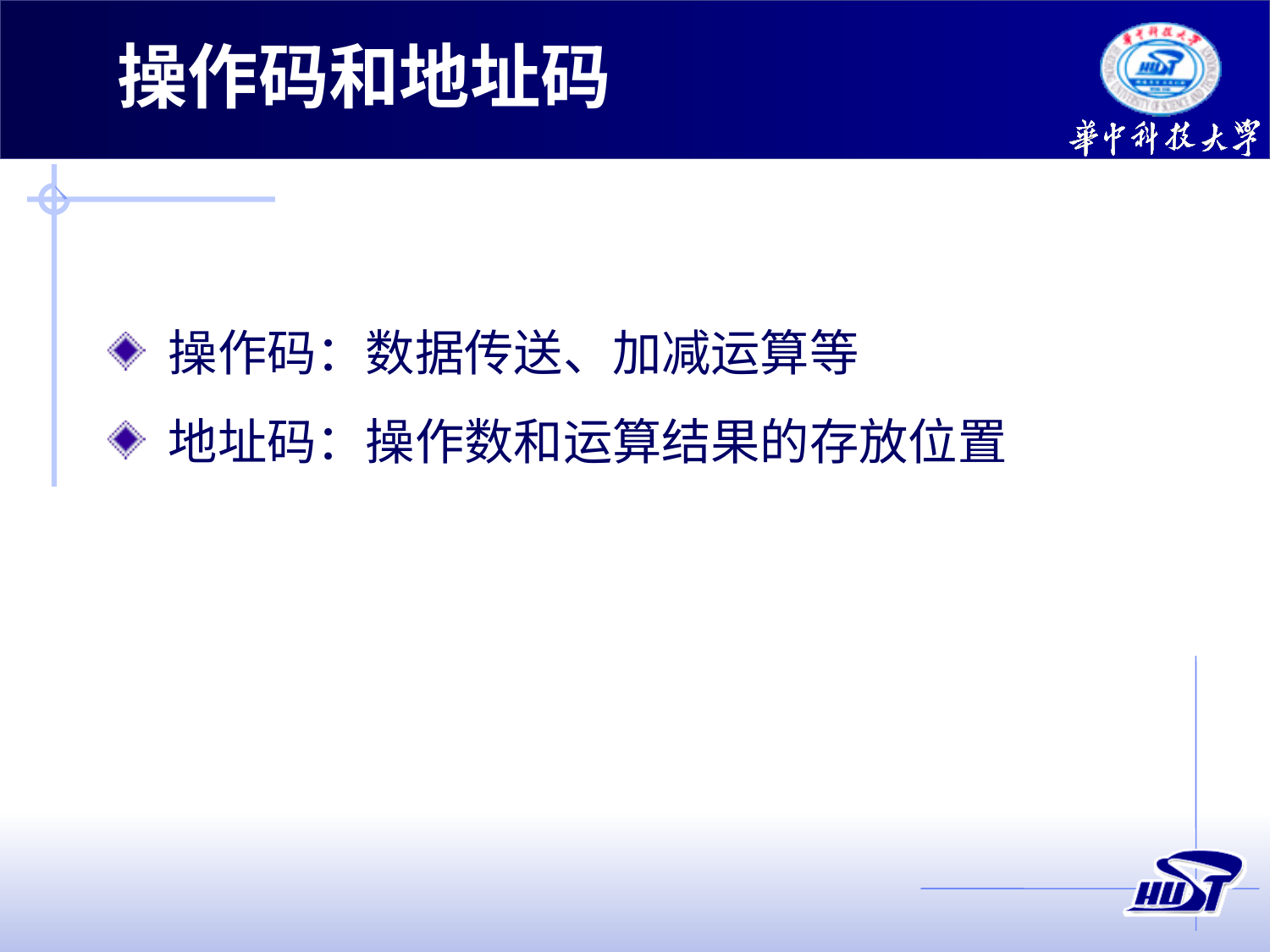

操作码和地址码
 操作码：数据传送、加减运算等
 地址码：操作数和运算结果的存放位置